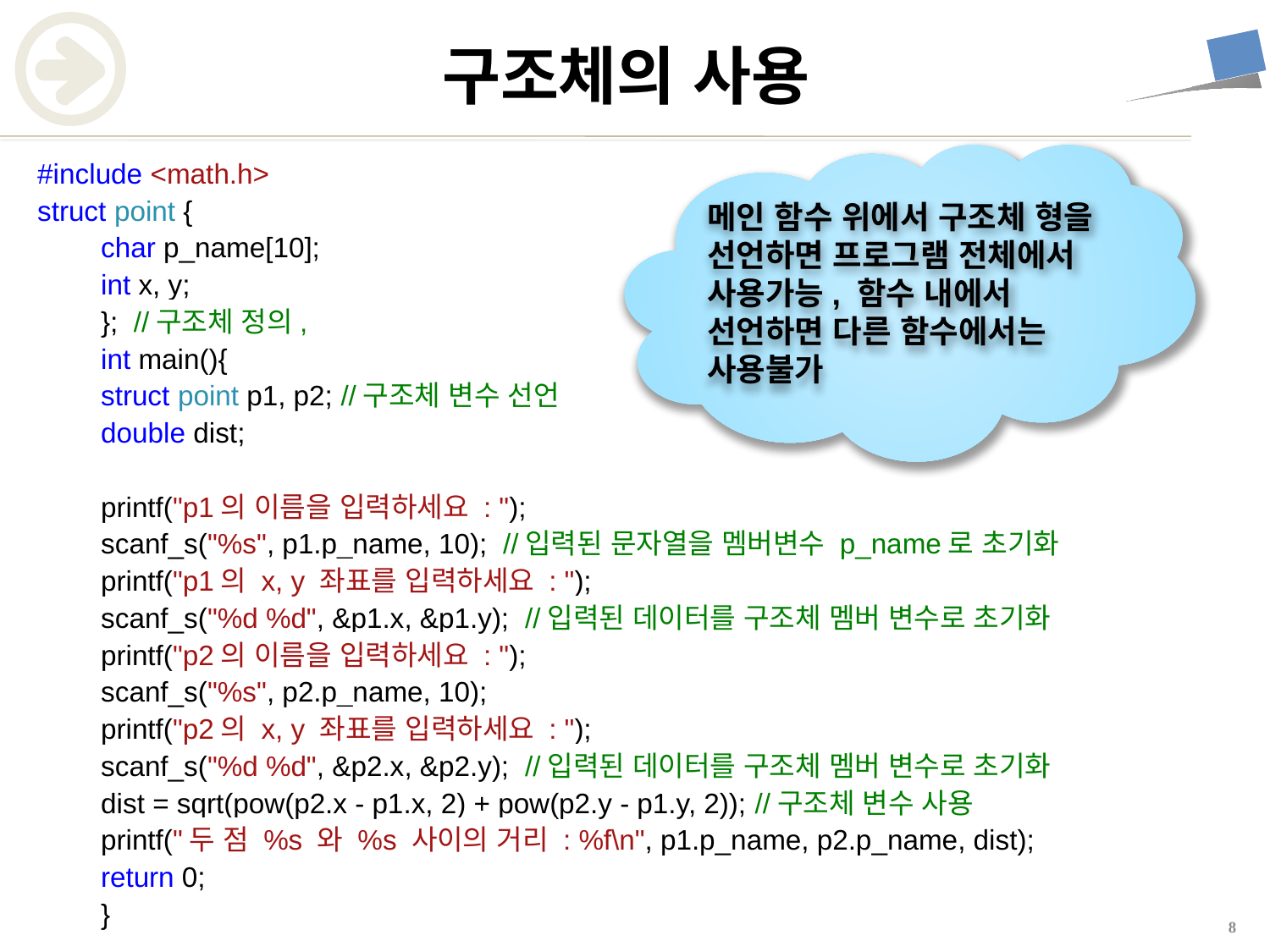

# 구조체의 사용

메인 함수 위에서 구조체 형을 선언하면 프로그램 전체에서 사용가능, 함수 내에서 선언하면 다른 함수에서는 사용불가
#include <math.h>
struct point {
char p_name[10];
int x, y;
};  //구조체 정의,
int main(){
struct point p1, p2; //구조체 변수 선언
double dist;

printf("p1의 이름을 입력하세요 : ");
scanf_s("%s", p1.p_name, 10);  //입력된 문자열을 멤버변수 p_name로 초기화
printf("p1의 x, y 좌표를 입력하세요 : ");
scanf_s("%d %d", &p1.x, &p1.y);  //입력된 데이터를 구조체 멤버 변수로 초기화
printf("p2의 이름을 입력하세요 : ");
scanf_s("%s", p2.p_name, 10);
printf("p2의 x, y 좌표를 입력하세요 : ");
scanf_s("%d %d", &p2.x, &p2.y);  //입력된 데이터를 구조체 멤버 변수로 초기화
dist = sqrt(pow(p2.x - p1.x, 2) + pow(p2.y - p1.y, 2)); //구조체 변수 사용
printf("두 점 %s 와 %s 사이의 거리 : %f\n", p1.p_name, p2.p_name, dist);
return 0;
}

8